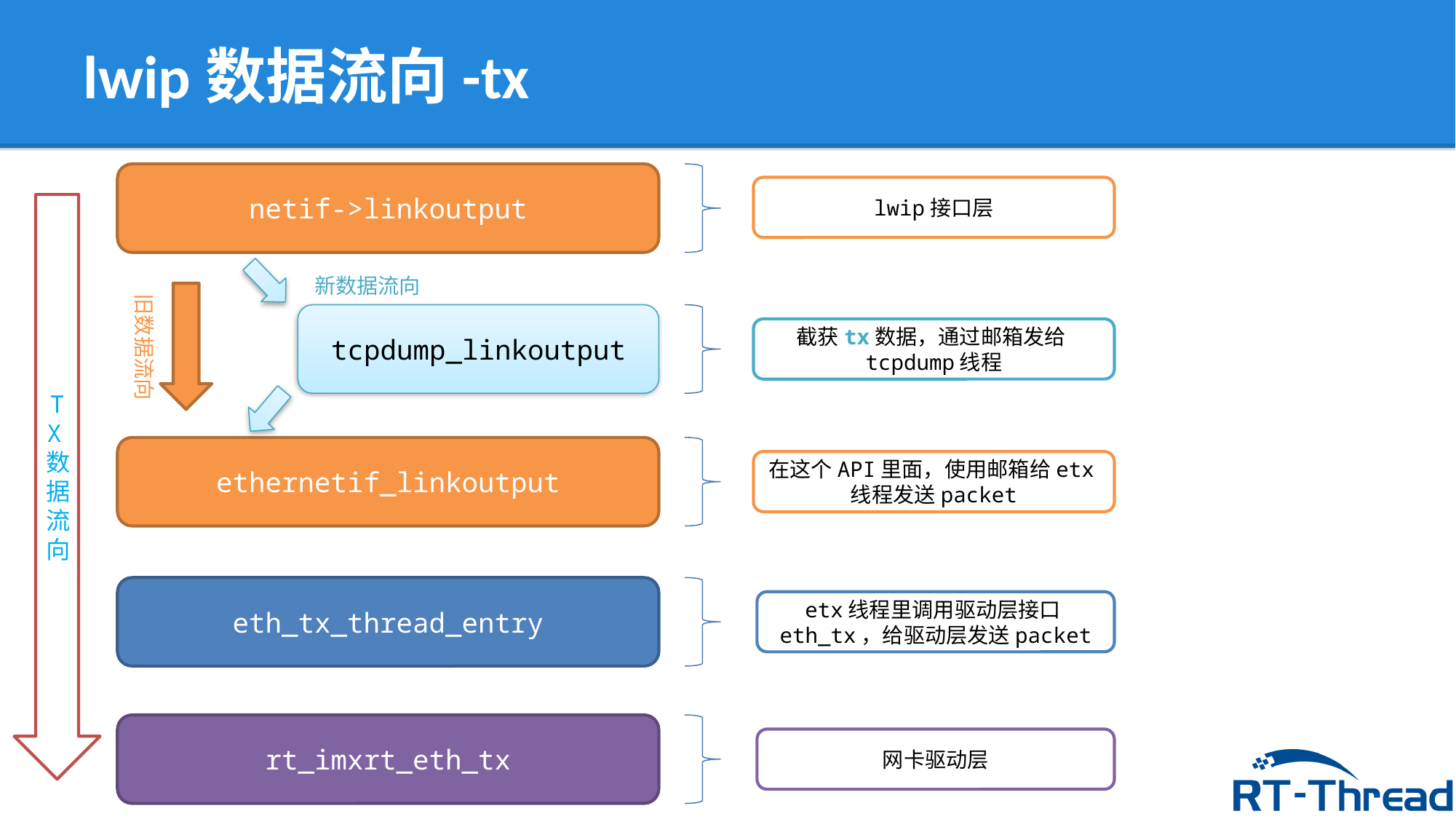

# lwip数据流向-tx
netif->linkoutput

lwip接口层
TX数据流向

新数据流向
旧数据流向

tcpdump_linkoutput

截获tx数据，通过邮箱发给tcpdump线程

ethernetif_linkoutput

在这个API里面，使用邮箱给etx线程发送packet
eth_tx_thread_entry

etx线程里调用驱动层接口eth_tx，给驱动层发送packet
rt_imxrt_eth_tx

网卡驱动层